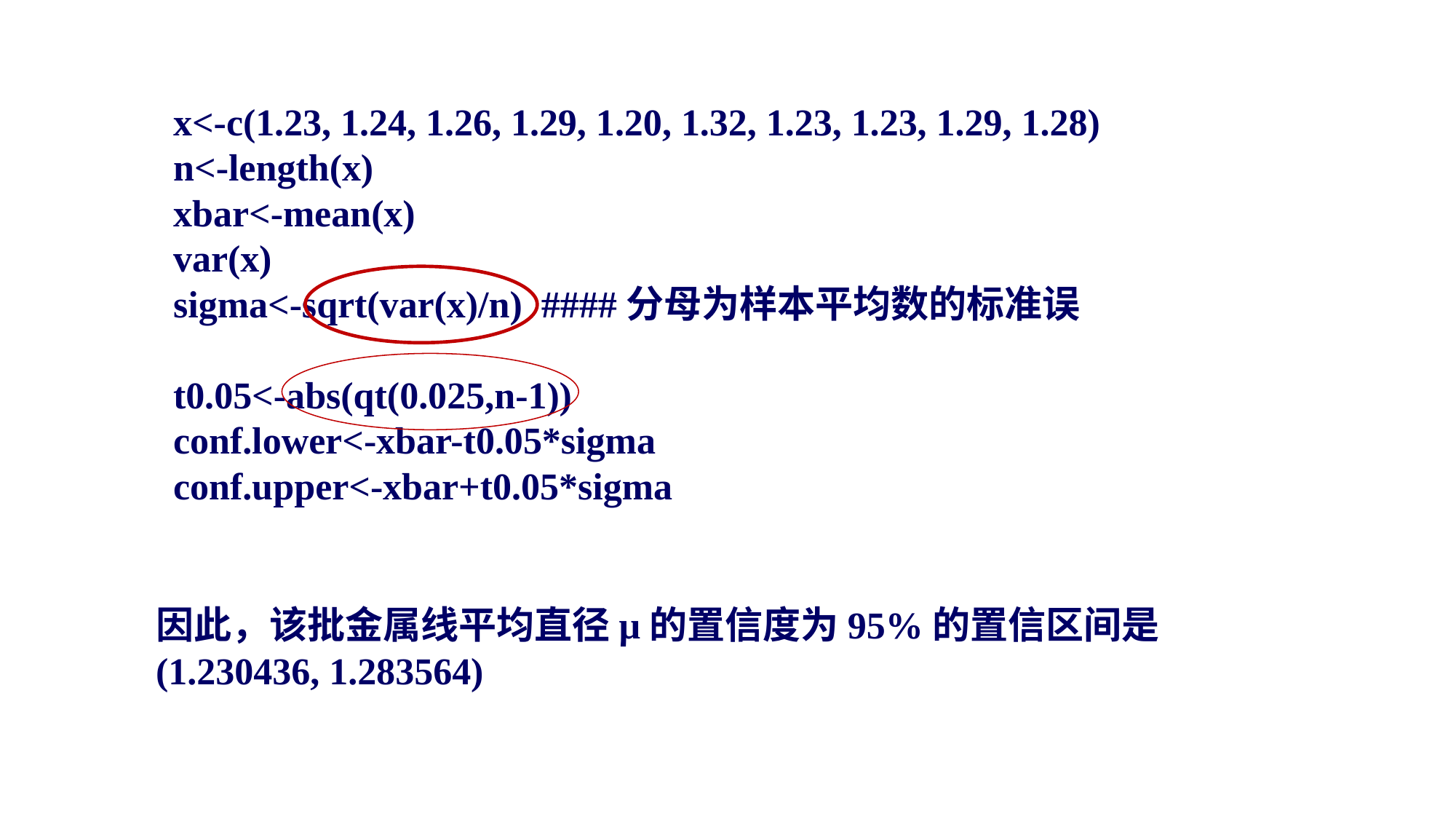

x<-c(1.23, 1.24, 1.26, 1.29, 1.20, 1.32, 1.23, 1.23, 1.29, 1.28)
n<-length(x)
xbar<-mean(x)
var(x)
sigma<-sqrt(var(x)/n)  ####分母为样本平均数的标准误

t0.05<-abs(qt(0.025,n-1))
conf.lower<-xbar-t0.05*sigma
conf.upper<-xbar+t0.05*sigma

因此，该批金属线平均直径μ的置信度为95%的置信区间是
(1.230436, 1.283564)